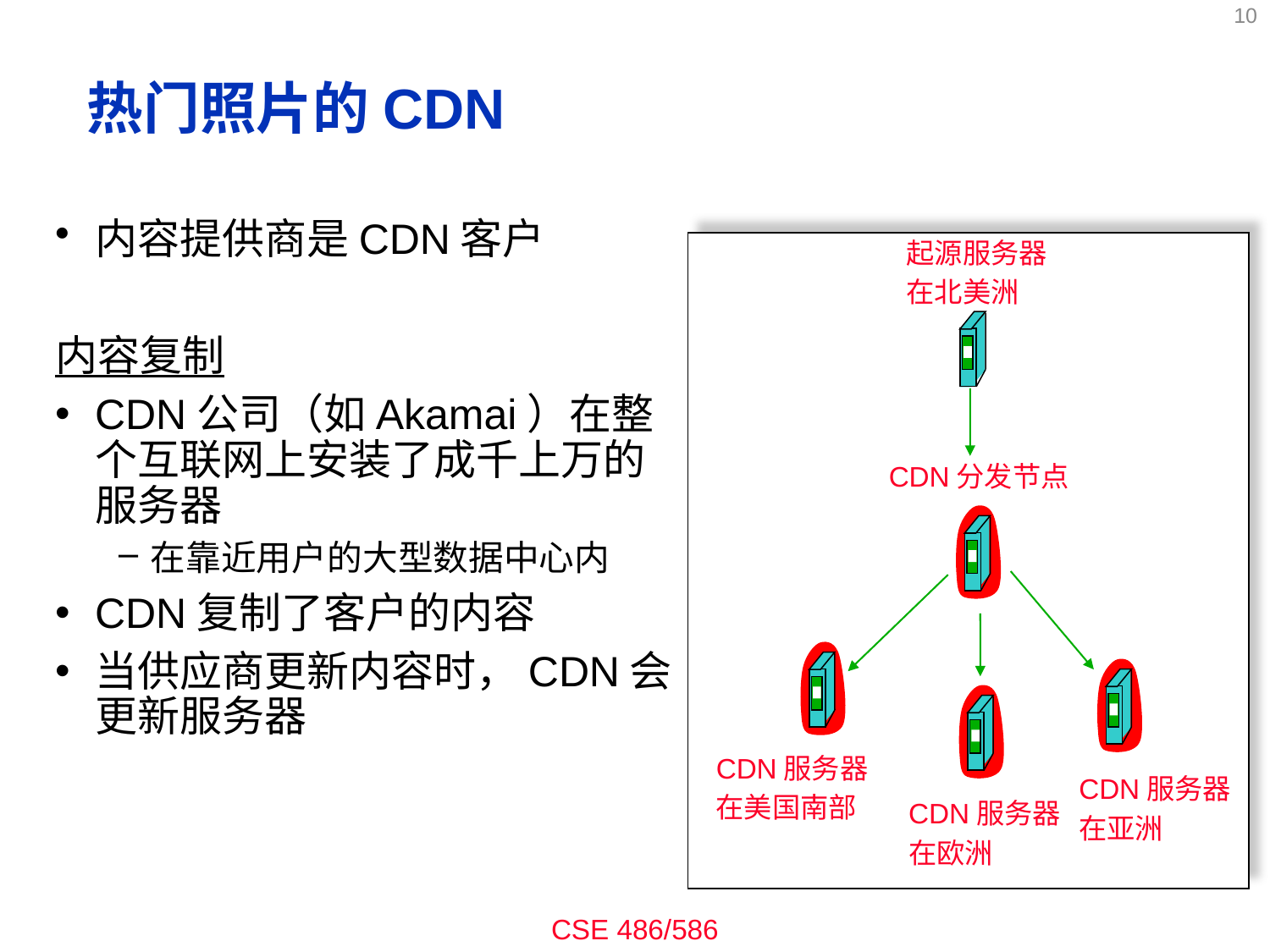

10
# 热门照片的CDN
内容提供商是CDN客户

内容复制
CDN公司（如Akamai）在整个互联网上安装了成千上万的服务器
在靠近用户的大型数据中心内
CDN复制了客户的内容
当供应商更新内容时，CDN会更新服务器

起源服务器
在北美洲

CDN分发节点

CDN服务器
在美国南部
CDN服务器
在亚洲
CDN服务器
在欧洲